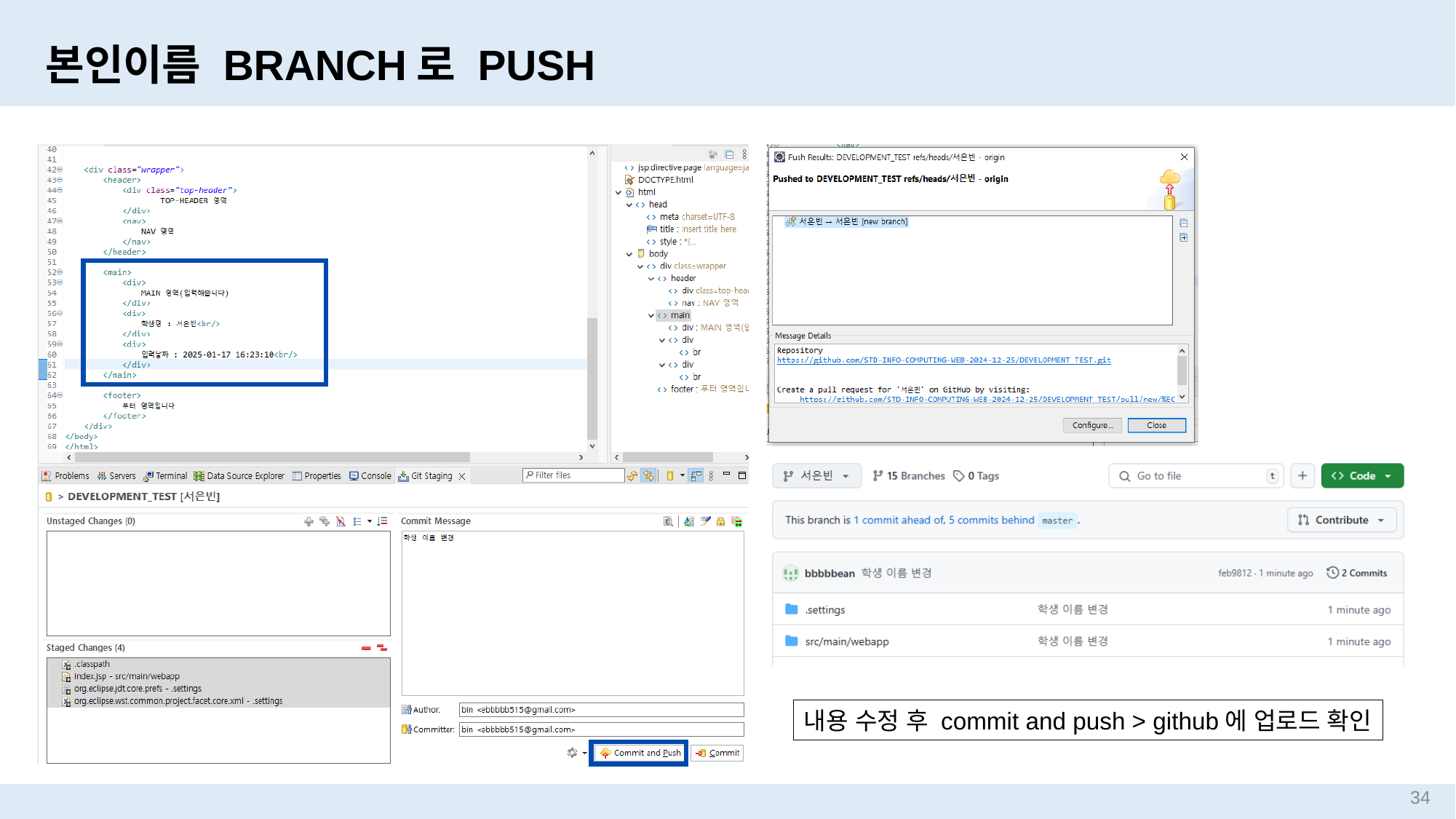

본인이름 BRANCH로 PUSH

내용 수정 후 commit and push > github에 업로드 확인

34